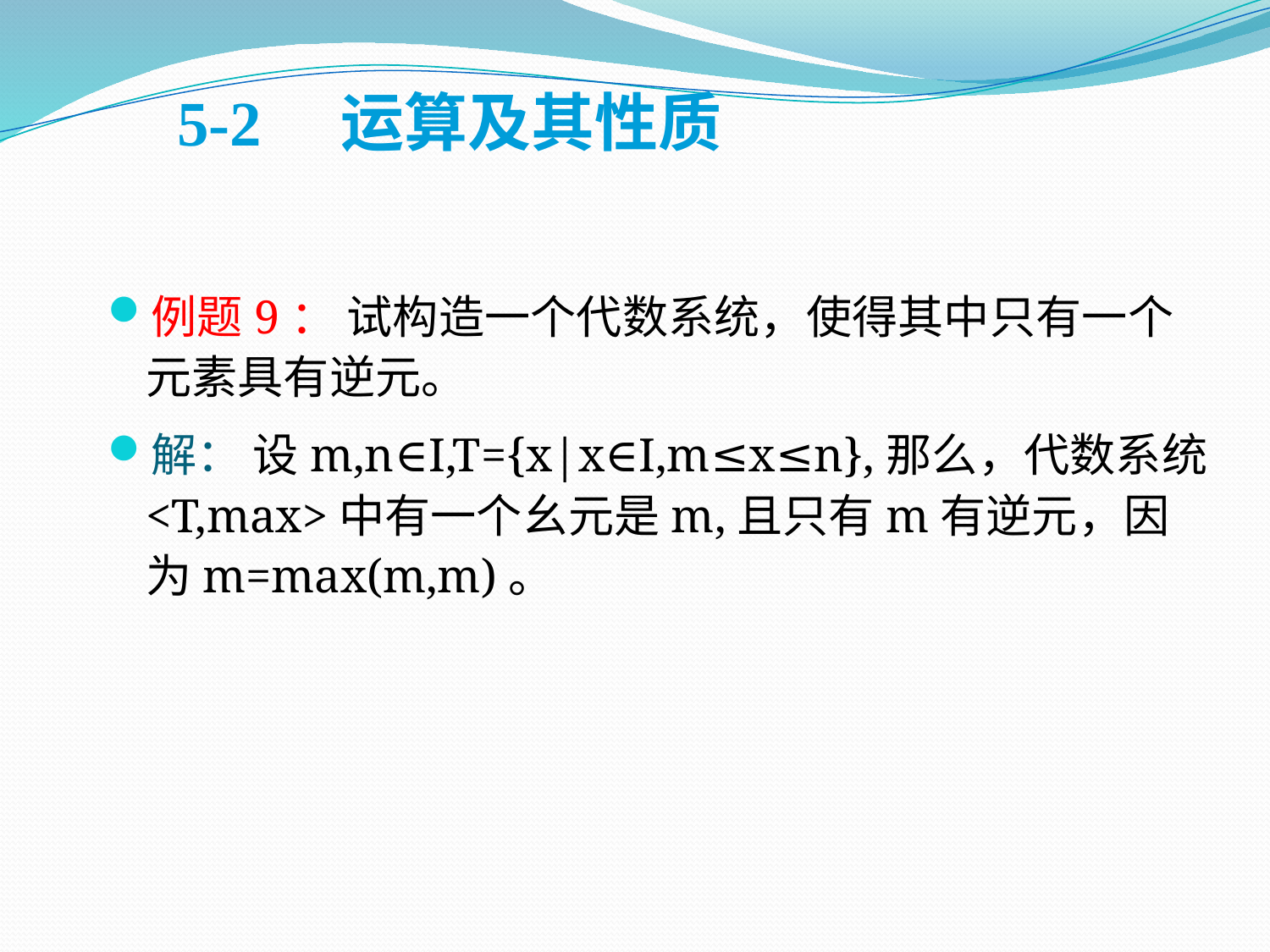

5-2　运算及其性质
例题9： 试构造一个代数系统，使得其中只有一个元素具有逆元。
解： 设m,n∈I,T={x|x∈I,m≤x≤n},那么，代数系统<T,max>中有一个幺元是m,且只有m有逆元，因为m=max(m,m)。